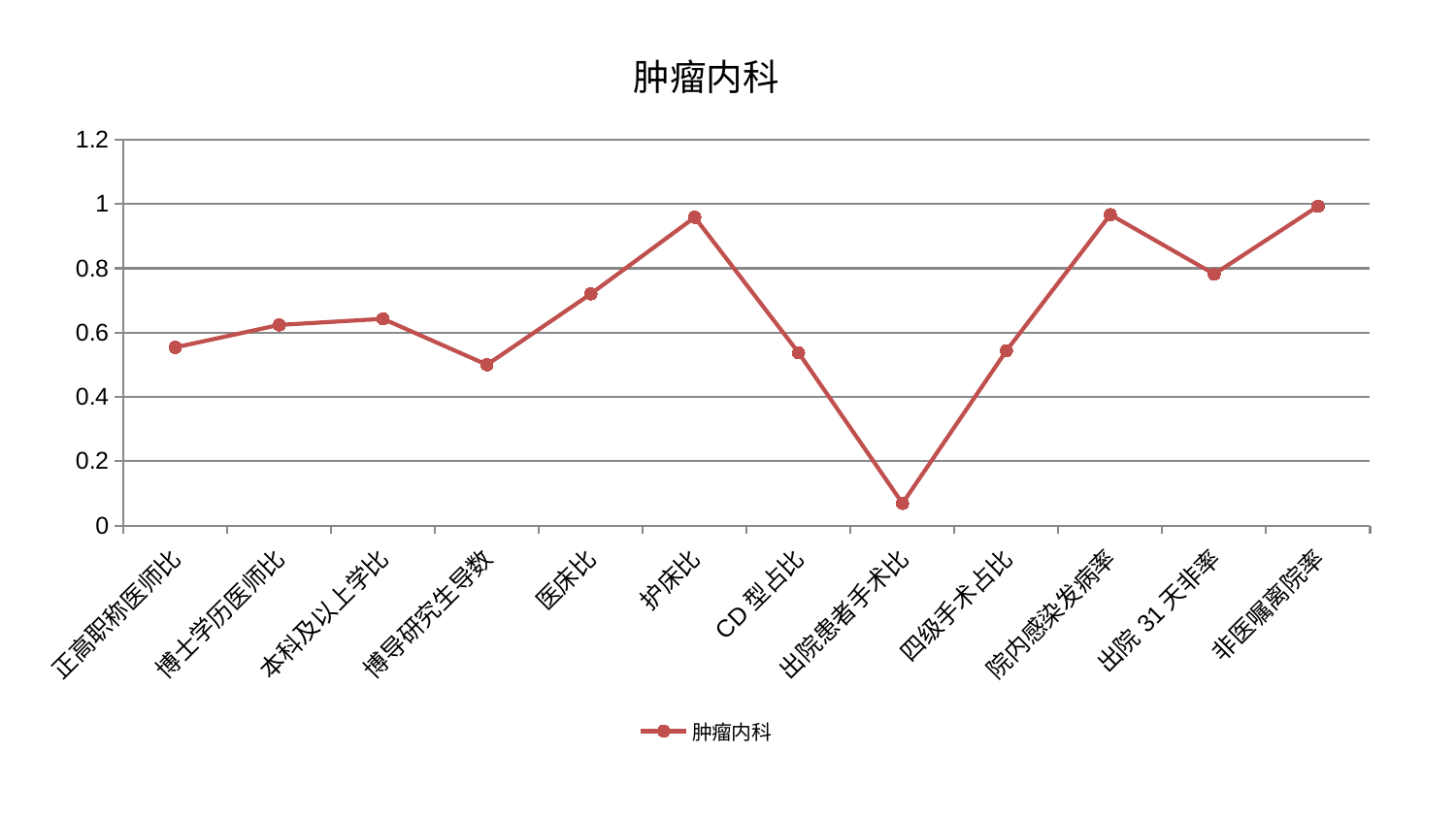

### Chart: 肿瘤内科

| Category | 肿瘤内科 |
|---|---|
| 正高职称医师比 | 0.554101500159591 |
| 博士学历医师比 | 0.623931623931624 |
| 本科及以上学比 | 0.642857142857143 |
| 博导研究生导数 | 0.5 |
| 医床比 | 0.720418050941307 |
| 护床比 | 0.958624686111648 |
| CD型占比 | 0.537247901692801 |
| 出院患者手术比 | 0.0686427813484807 |
| 四级手术占比 | 0.543651787234469 |
| 院内感染发病率 | 0.966825396825397 |
| 出院31天非率 | 0.782013941664127 |
| 非医嘱离院率 | 0.993141391423951 |
74